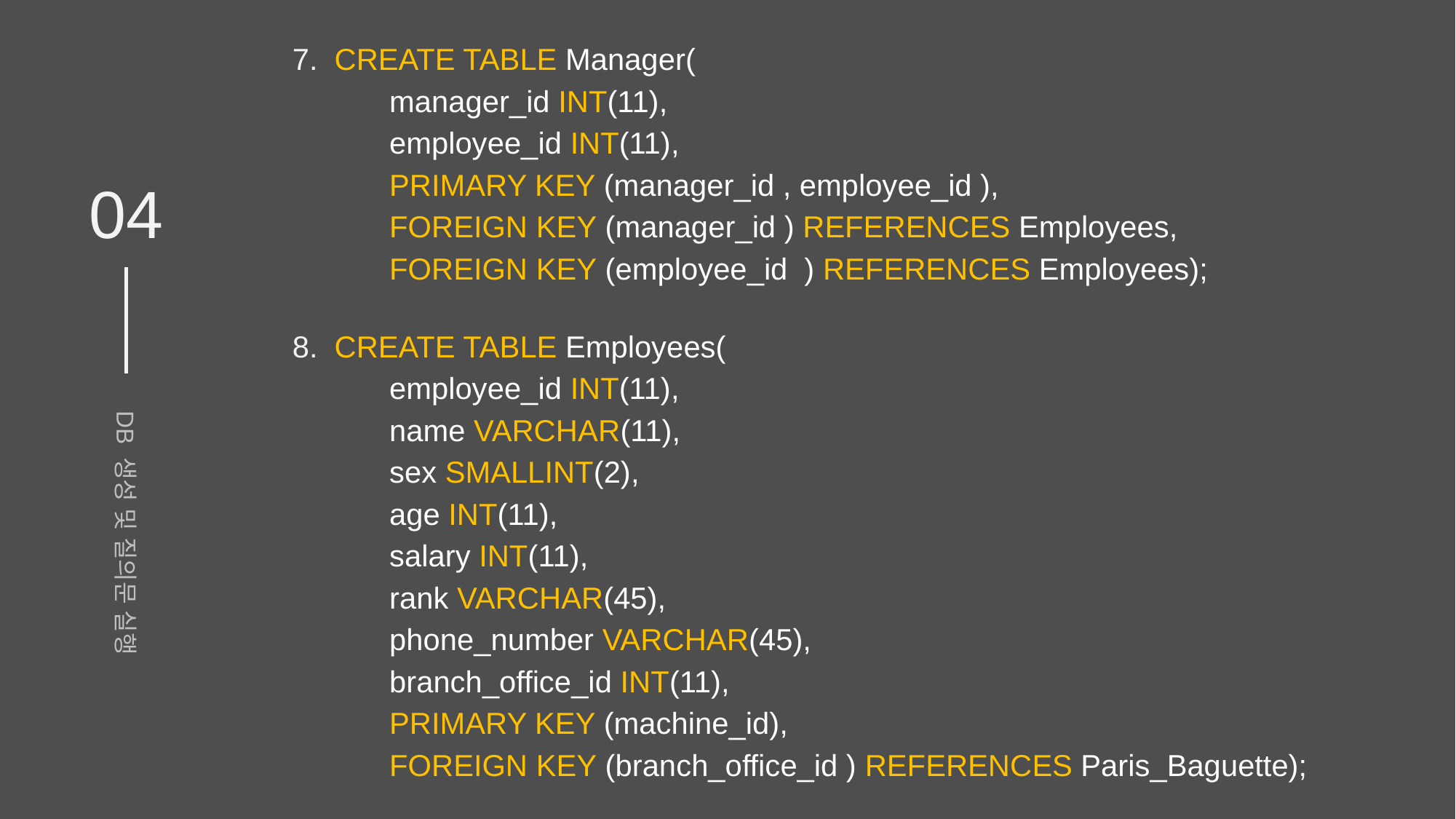

7.  CREATE TABLE Manager(
manager_id INT(11),
employee_id INT(11),
PRIMARY KEY (manager_id , employee_id ),
FOREIGN KEY (manager_id ) REFERENCES Employees,
FOREIGN KEY (employee_id  ) REFERENCES Employees);

04
8.  CREATE TABLE Employees(
employee_id INT(11),
name VARCHAR(11),
sex SMALLINT(2),
age INT(11),
salary INT(11),
rank VARCHAR(45),
phone_number VARCHAR(45),
branch_office_id INT(11),
PRIMARY KEY (machine_id),
FOREIGN KEY (branch_office_id ) REFERENCES Paris_Baguette);
DB 생성 및 질의문 실행